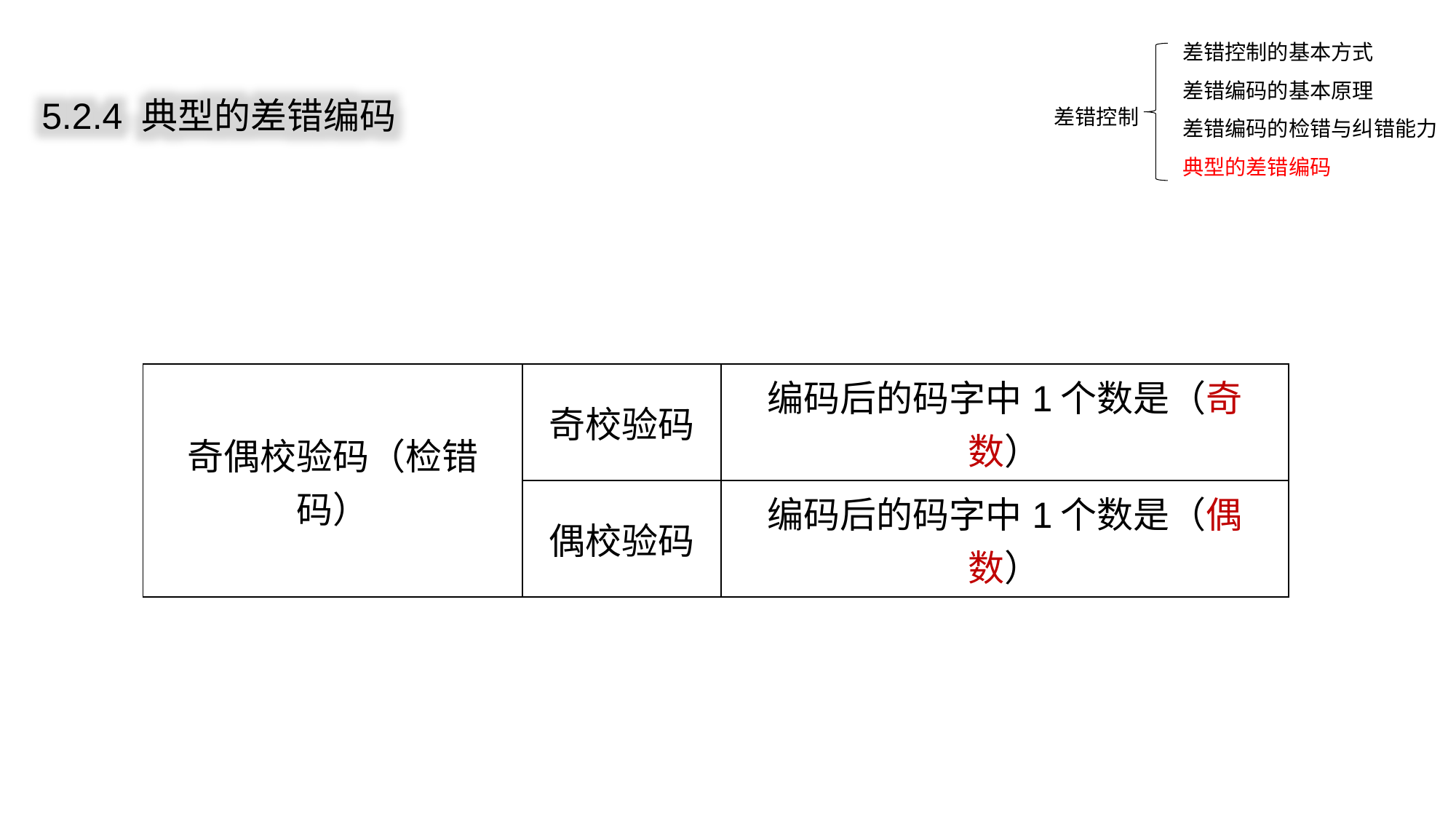

差错控制的基本方式
差错编码的基本原理
差错编码的检错与纠错能力
典型的差错编码

5.2.4 典型的差错编码
差错控制
| 奇偶校验码（检错码） | 奇校验码 | 编码后的码字中1个数是（奇数） |
| --- | --- | --- |
|  | 偶校验码 | 编码后的码字中1个数是（偶数） |